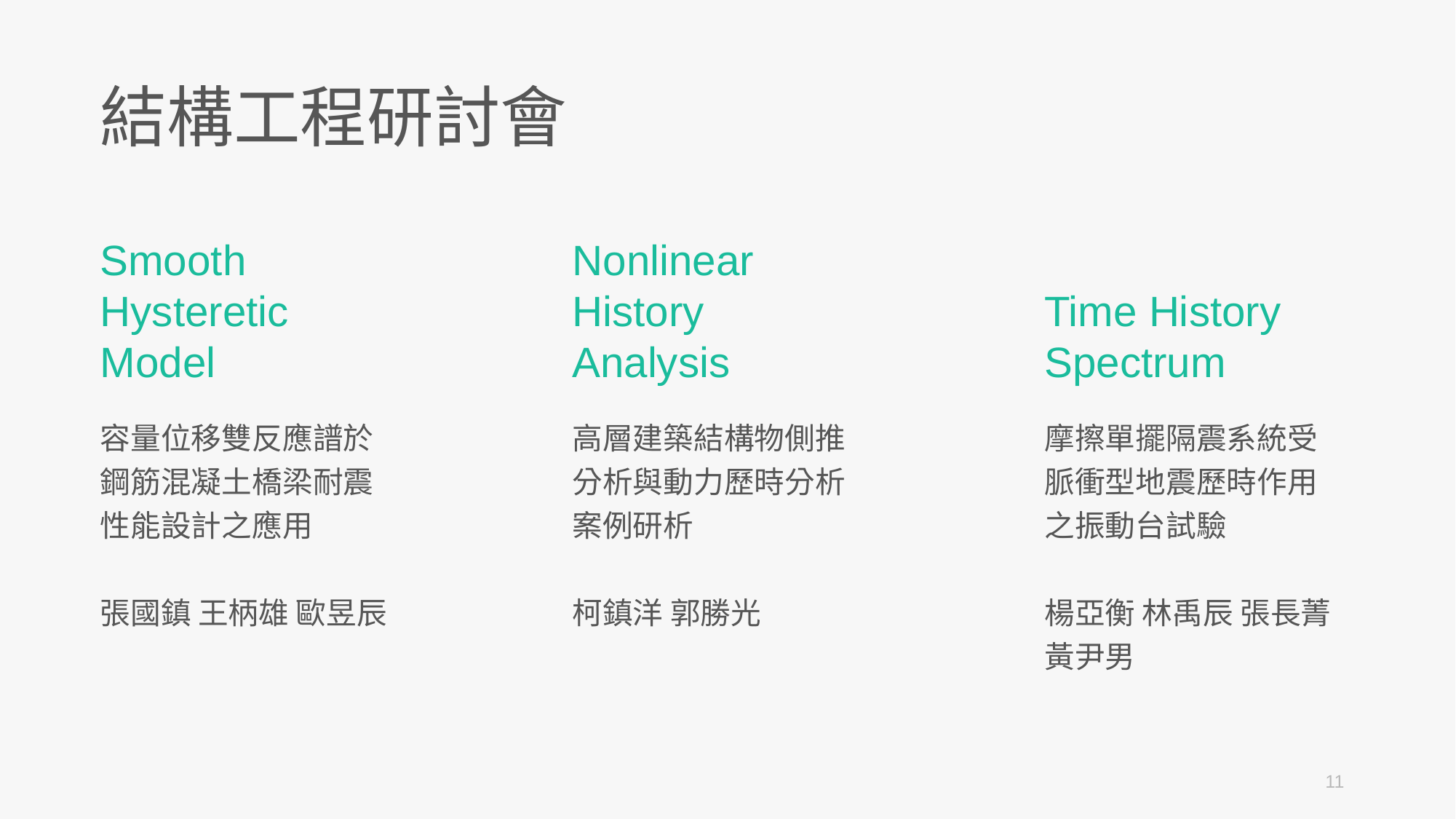

結構工程研討會

Nonlinear History Analysis
Smooth
Hysteretic Model
Time History
Spectrum
容量位移雙反應譜於鋼筋混凝土橋梁耐震性能設計之應用

張國鎮 王柄雄 歐昱辰
高層建築結構物側推分析與動力歷時分析案例研析

柯鎮洋 郭勝光
摩擦單擺隔震系統受脈衝型地震歷時作用之振動台試驗

楊亞衡 林禹辰 張長菁 黃尹男
11